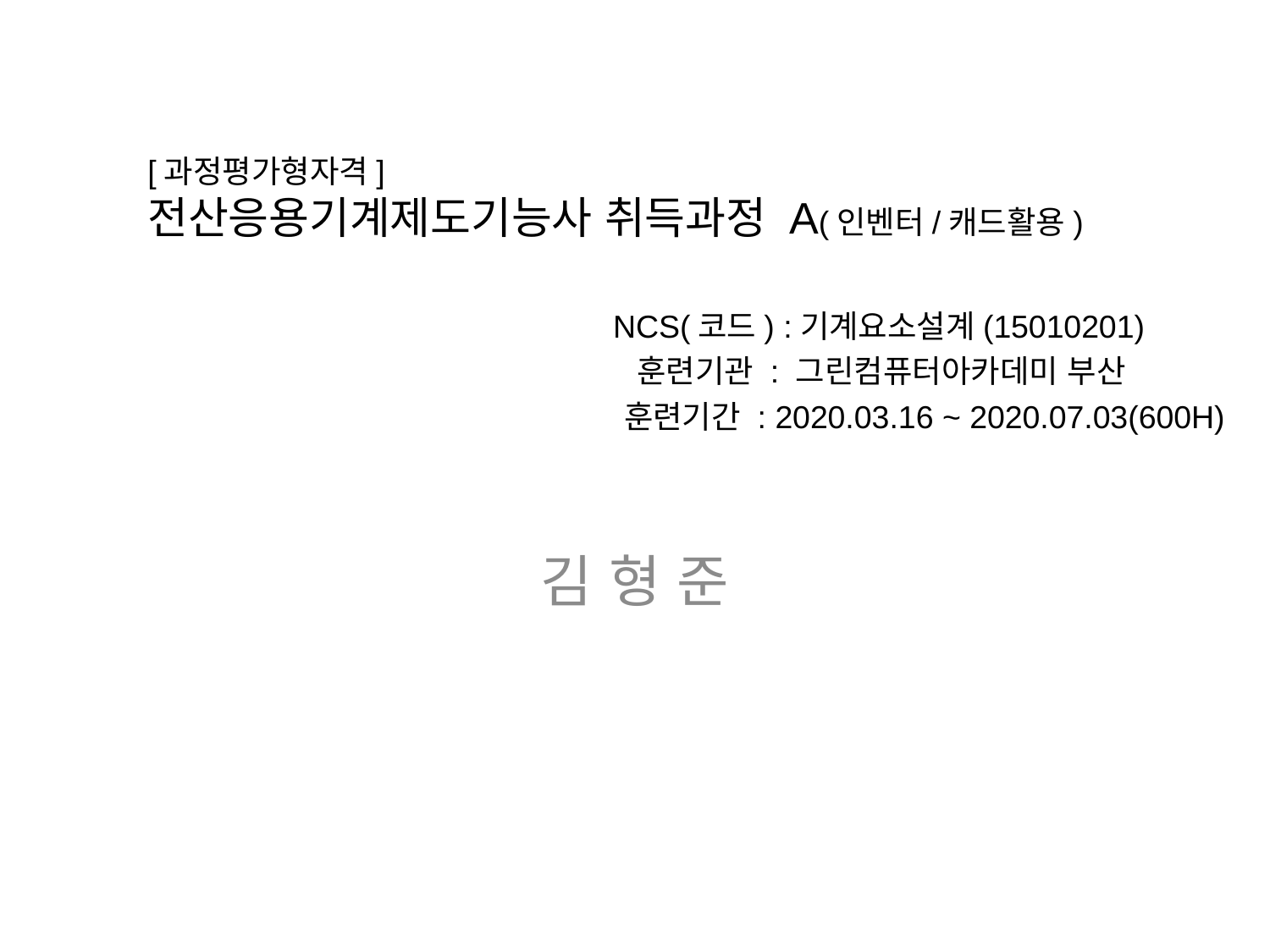

# [과정평가형자격] 전산응용기계제도기능사 취득과정 A(인벤터/캐드활용)
NCS(코드) :기계요소설계(15010201)
훈련기관 : 그린컴퓨터아카데미 부산
훈련기간 : 2020.03.16 ~ 2020.07.03(600H)
김 형 준